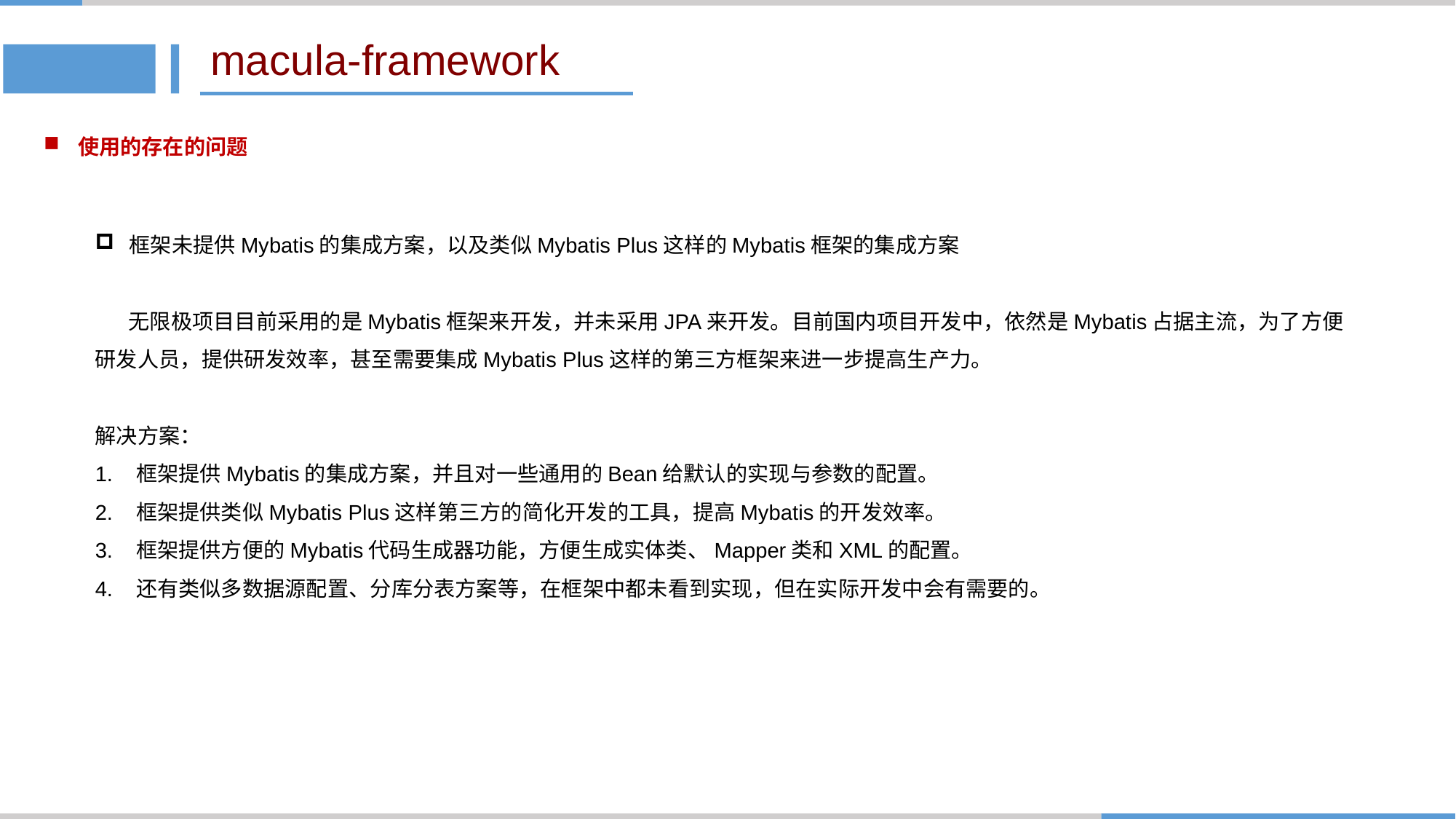

# macula-framework

使用的存在的问题
框架未提供Mybatis的集成方案，以及类似Mybatis Plus这样的Mybatis框架的集成方案

      无限极项目目前采用的是Mybatis框架来开发，并未采用JPA来开发。目前国内项目开发中，依然是Mybatis占据主流，为了方便研发人员，提供研发效率，甚至需要集成Mybatis Plus这样的第三方框架来进一步提高生产力。

解决方案：
框架提供Mybatis的集成方案，并且对一些通用的Bean给默认的实现与参数的配置。
框架提供类似Mybatis Plus这样第三方的简化开发的工具，提高Mybatis的开发效率。
框架提供方便的Mybatis代码生成器功能，方便生成实体类、Mapper类和XML的配置。
还有类似多数据源配置、分库分表方案等，在框架中都未看到实现，但在实际开发中会有需要的。